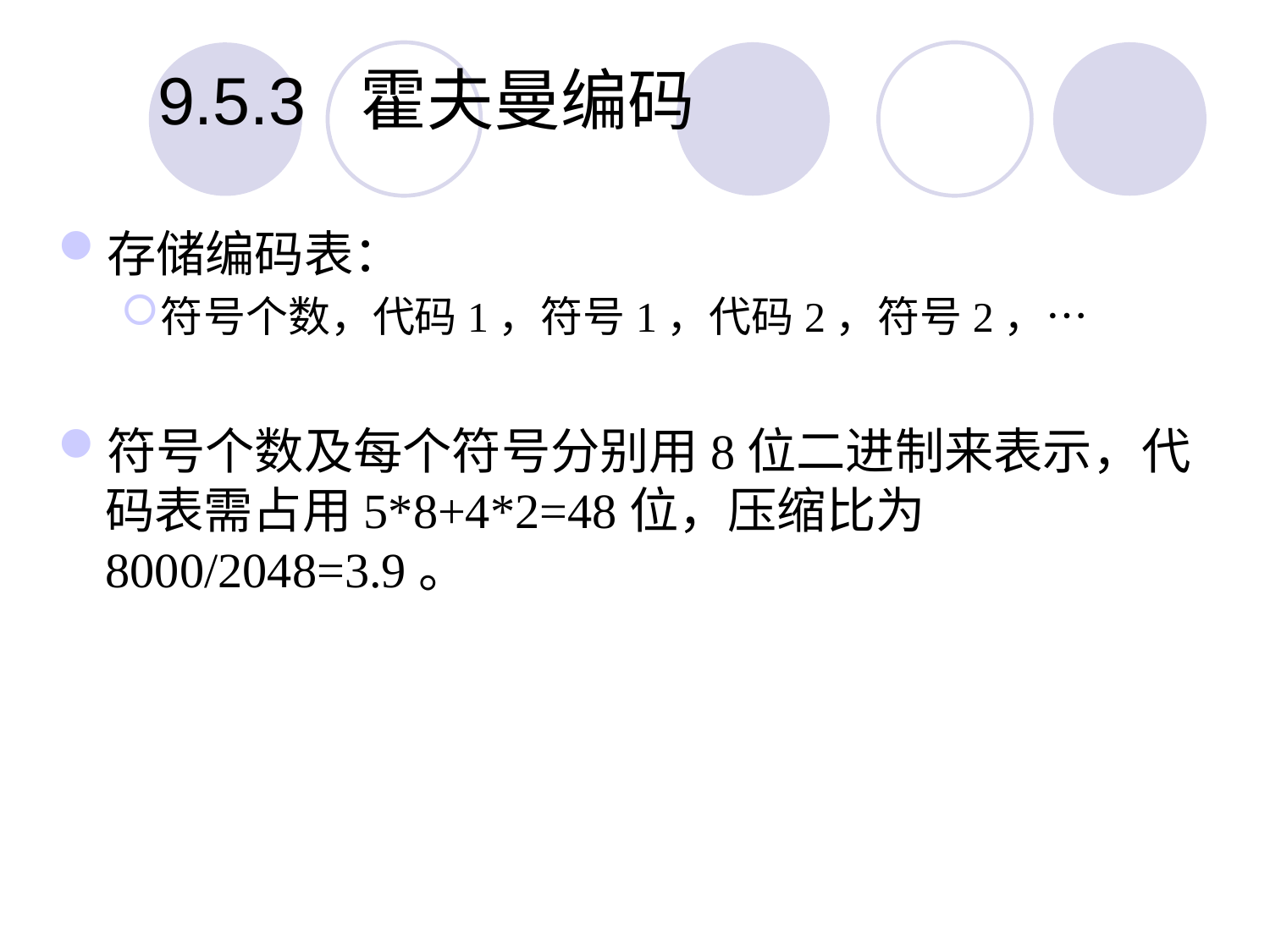

9.5.3  霍夫曼编码
42

存储编码表：
符号个数，代码1，符号1，代码2，符号2，…

符号个数及每个符号分别用8位二进制来表示，代码表需占用5*8+4*2=48位，压缩比为8000/2048=3.9。